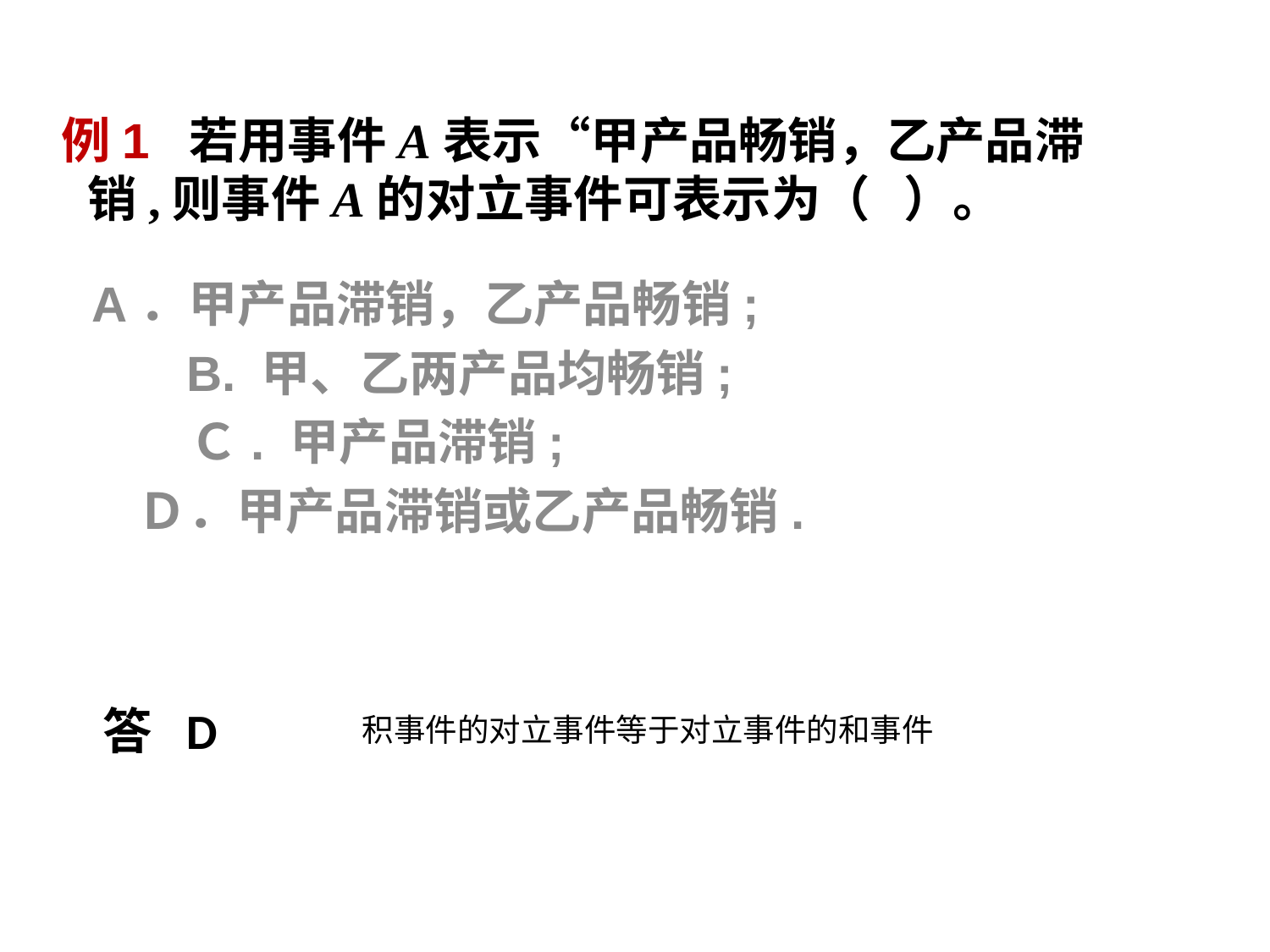

# 例1  若用事件A表示“甲产品畅销，乙产品滞销,则事件A的对立事件可表示为（   ）。
            A．甲产品滞销，乙产品畅销;
        B. 甲、乙两产品均畅销;
Ｃ. 甲产品滞销;
            Ｄ．甲产品滞销或乙产品畅销.

答  D
积事件的对立事件等于对立事件的和事件